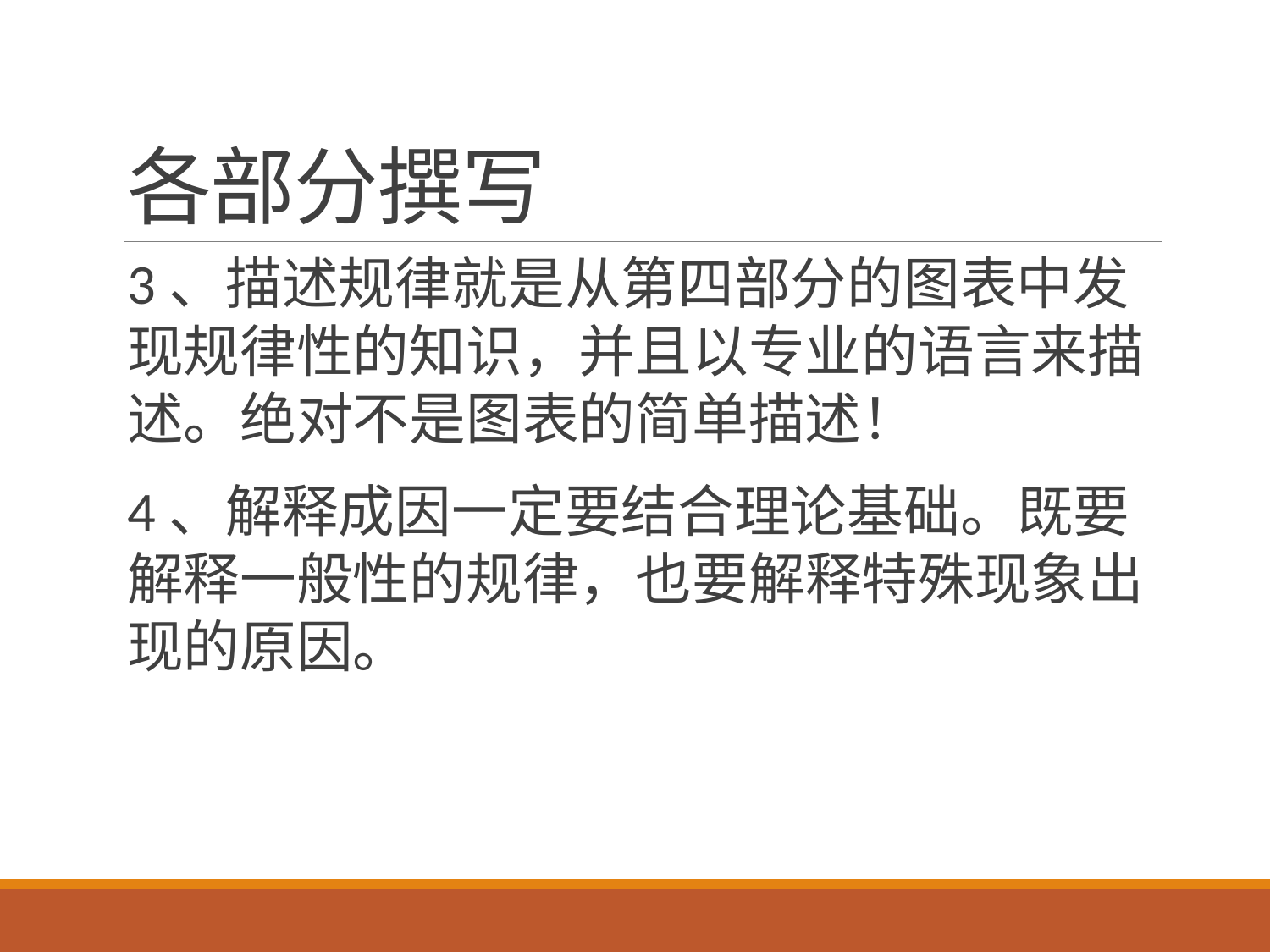

# 各部分撰写
3、描述规律就是从第四部分的图表中发现规律性的知识，并且以专业的语言来描述。绝对不是图表的简单描述！
4、解释成因一定要结合理论基础。既要解释一般性的规律，也要解释特殊现象出现的原因。